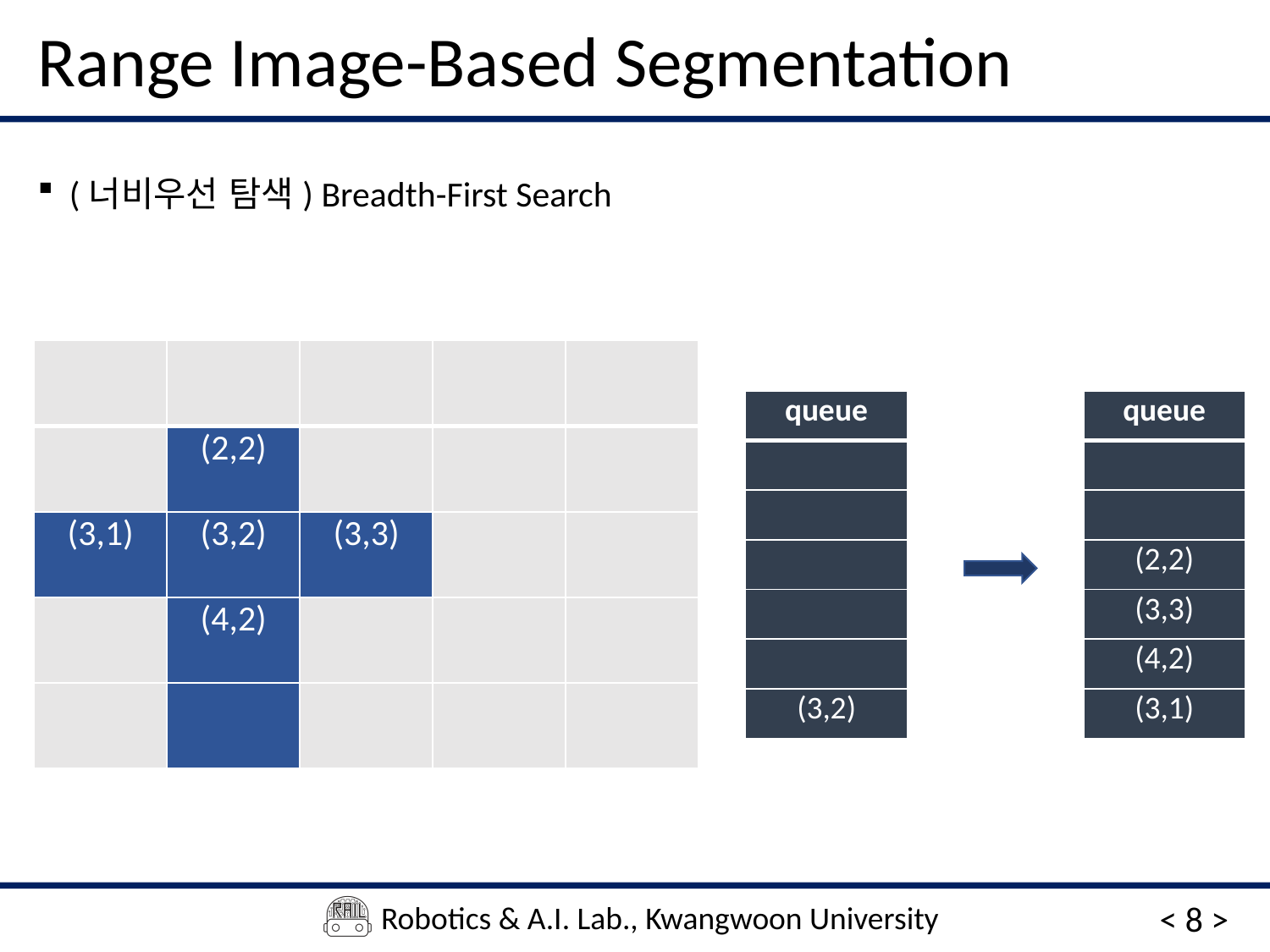

# Range Image-Based Segmentation
(너비우선 탐색) Breadth-First Search
|  |  |  |  |  |
| --- | --- | --- | --- | --- |
|  | (2,2) |  |  |  |
| (3,1) | (3,2) | (3,3) |  |  |
|  | (4,2) |  |  |  |
|  |  |  |  |  |
| queue |
| --- |
|  |
|  |
|  |
|  |
|  |
| (3,2) |
| queue |
| --- |
|  |
|  |
| (2,2) |
| (3,3) |
| (4,2) |
| (3,1) |

< 8 >
Robotics & A.I. Lab., Kwangwoon University